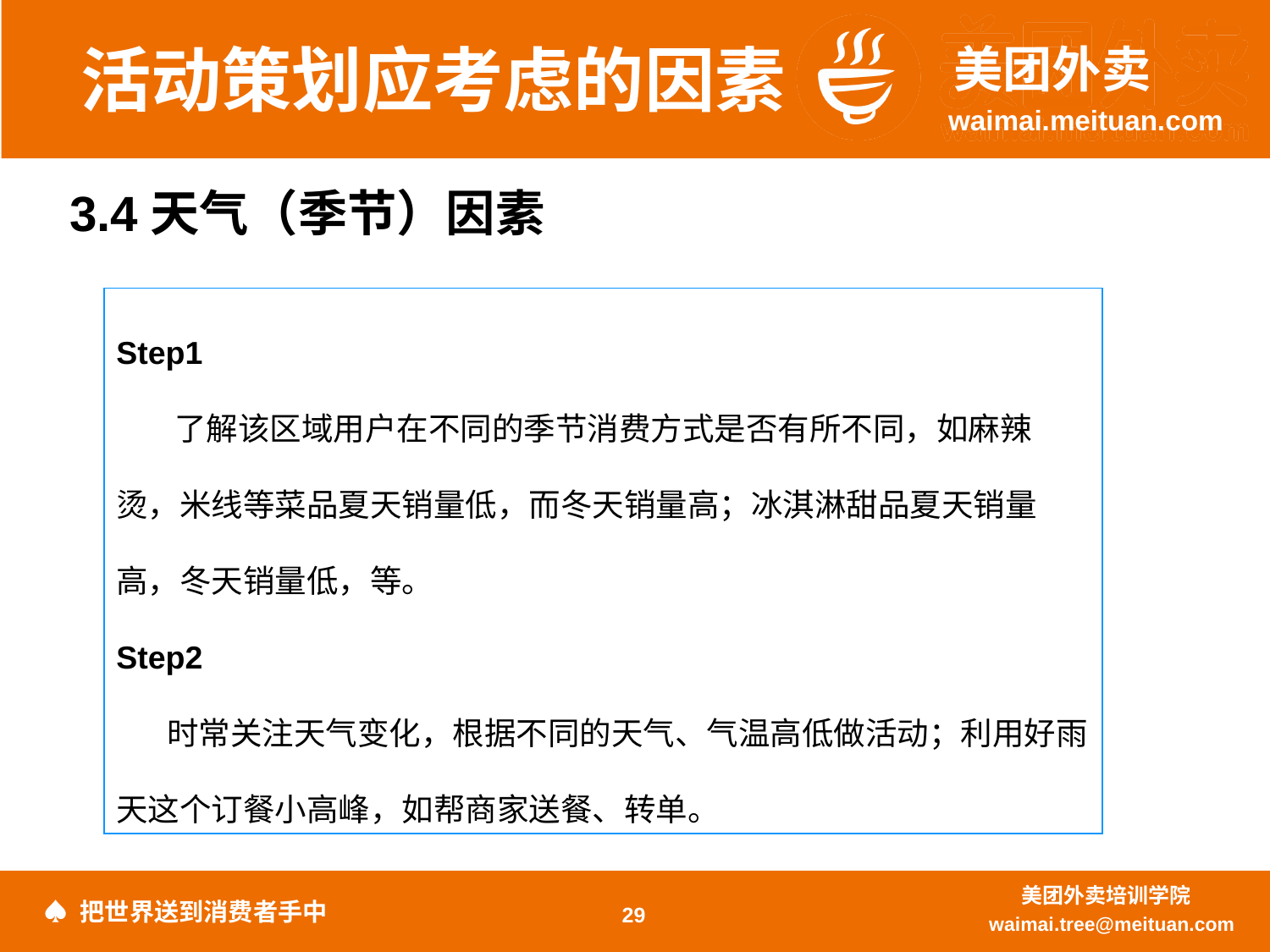

活动策划应考虑的因素
3.4天气（季节）因素
Step1
       了解该区域用户在不同的季节消费方式是否有所不同，如麻辣烫，米线等菜品夏天销量低，而冬天销量高；冰淇淋甜品夏天销量高，冬天销量低，等。
Step2
      时常关注天气变化，根据不同的天气、气温高低做活动；利用好雨天这个订餐小高峰，如帮商家送餐、转单。